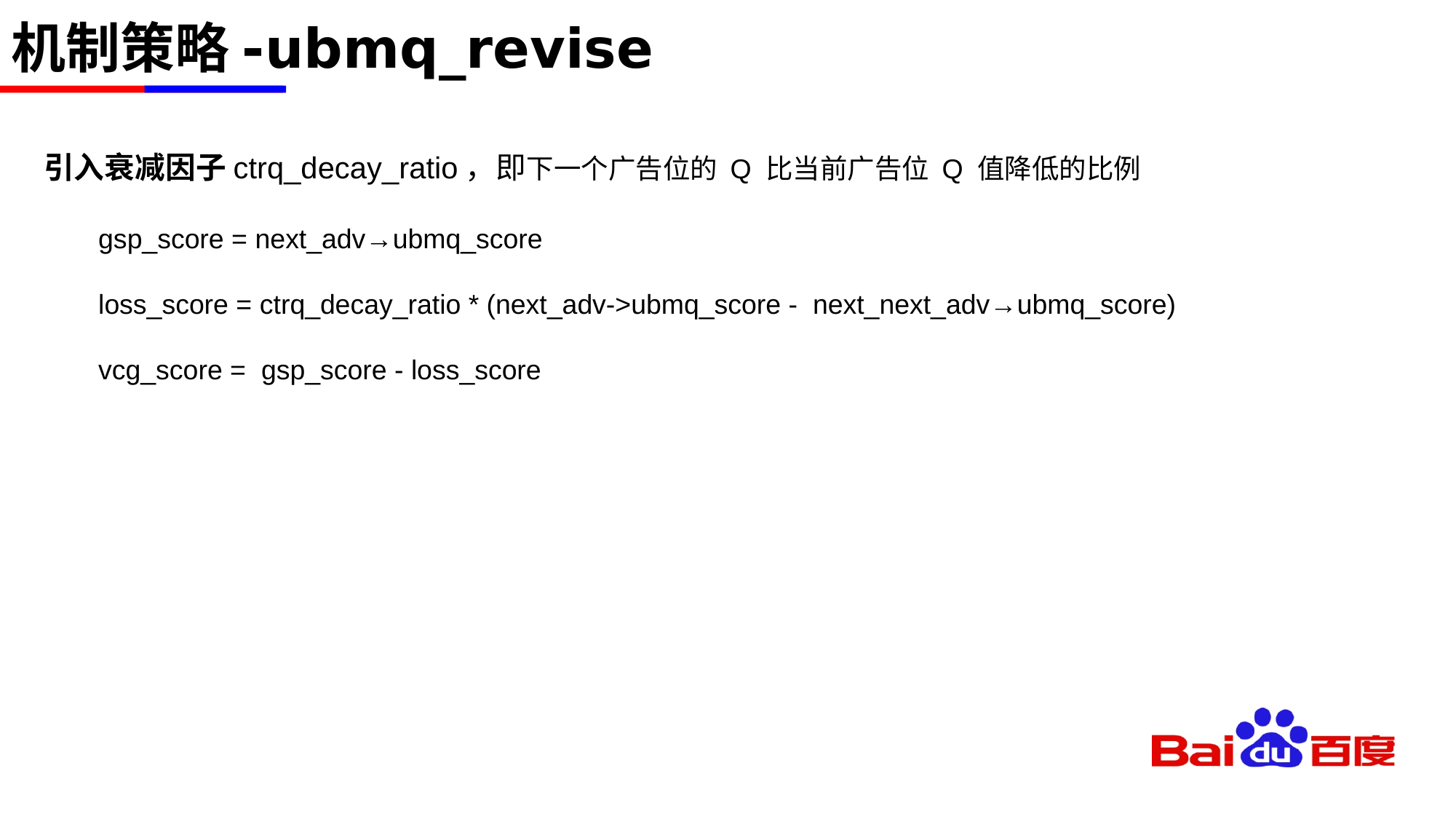

# 机制策略-ubmq_revise
引入衰减因子ctrq_decay_ratio，即下一个广告位的 Q 比当前广告位 Q 值降低的比例

gsp_score = next_adv→ubmq_score

loss_score = ctrq_decay_ratio * (next_adv->ubmq_score -  next_next_adv→ubmq_score)

vcg_score =  gsp_score - loss_score